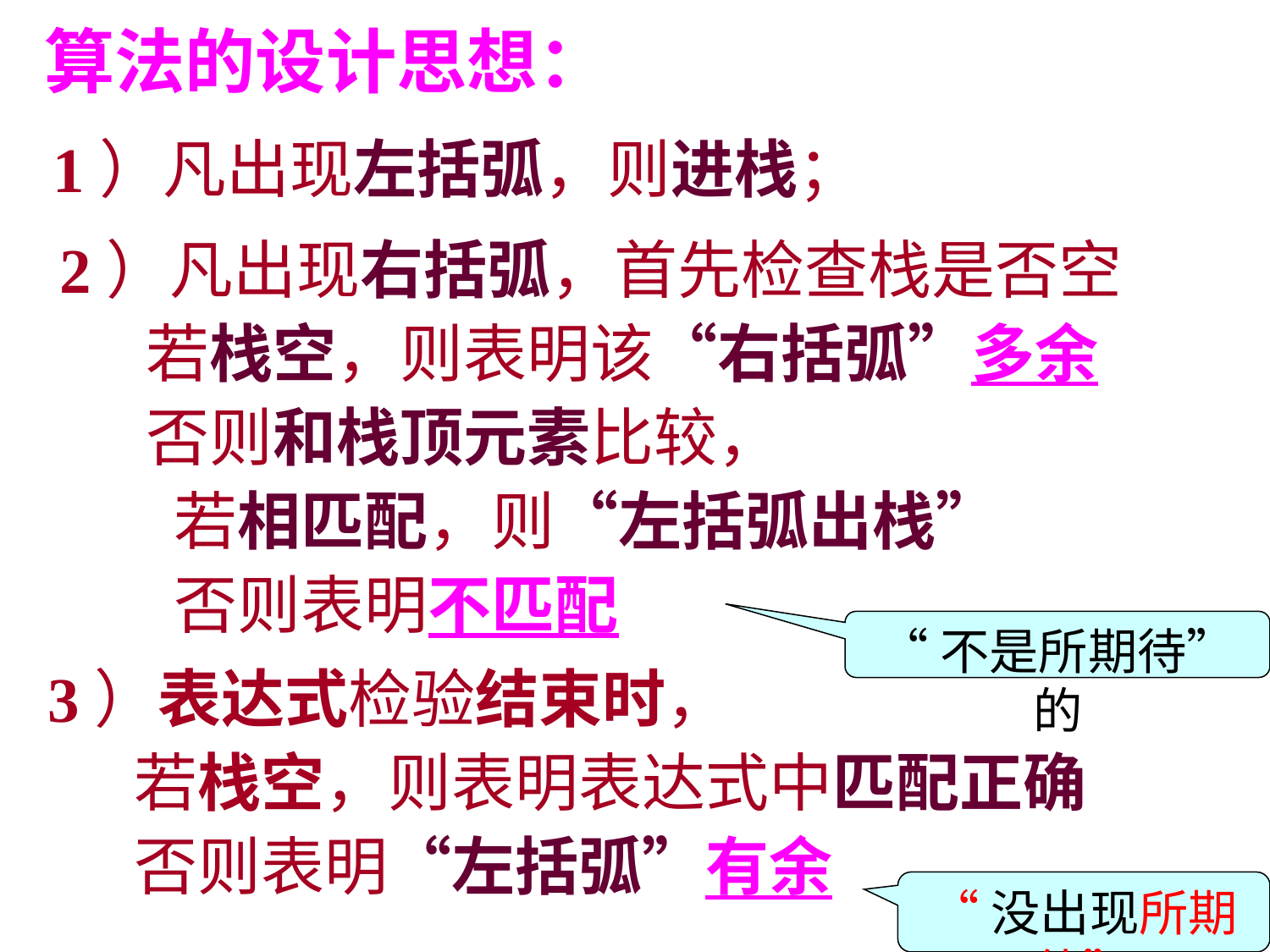

算法的设计思想：
1）凡出现左括弧，则进栈；
2）凡出现右括弧，首先检查栈是否空
     若栈空，则表明该“右括弧”多余
     否则和栈顶元素比较，
       若相匹配，则“左括弧出栈”
       否则表明不匹配
“不是所期待”的
3）表达式检验结束时，
     若栈空，则表明表达式中匹配正确
     否则表明“左括弧”有余
“没出现所期待”